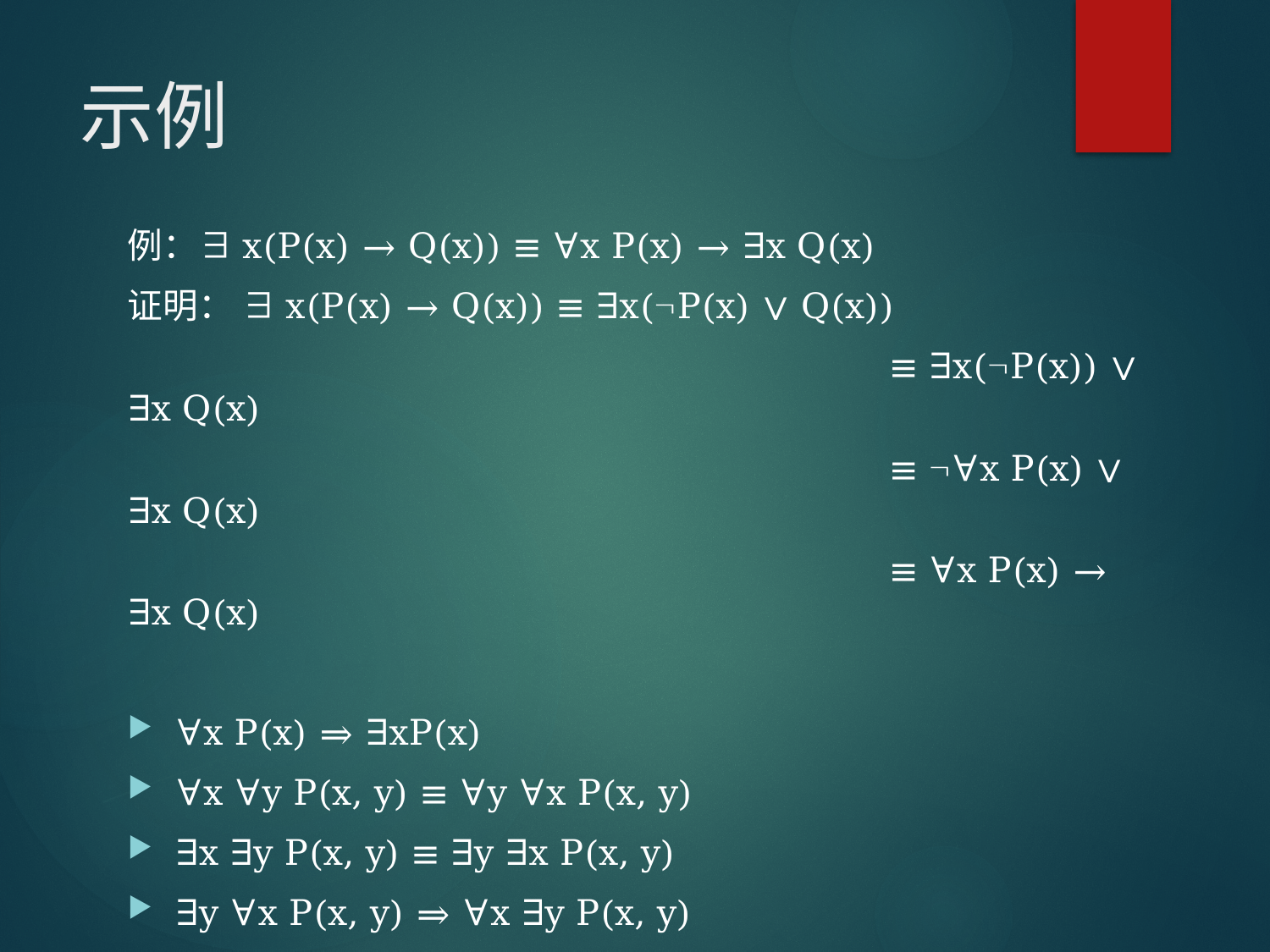

# 示例
例：∃x(P(x) → Q(x)) ≡ ∀x P(x) → ∃x Q(x)
证明： ∃x(P(x) → Q(x)) ≡ ∃x(¬P(x) ∨ Q(x))
						≡ ∃x(¬P(x)) ∨ ∃x Q(x)
						≡ ¬∀x P(x) ∨ ∃x Q(x)
						≡ ∀x P(x) → ∃x Q(x)

∀x P(x) ⇒ ∃xP(x)
∀x ∀y P(x, y) ≡ ∀y ∀x P(x, y)
∃x ∃y P(x, y) ≡ ∃y ∃x P(x, y)
∃y ∀x P(x, y) ⇒ ∀x ∃y P(x, y)